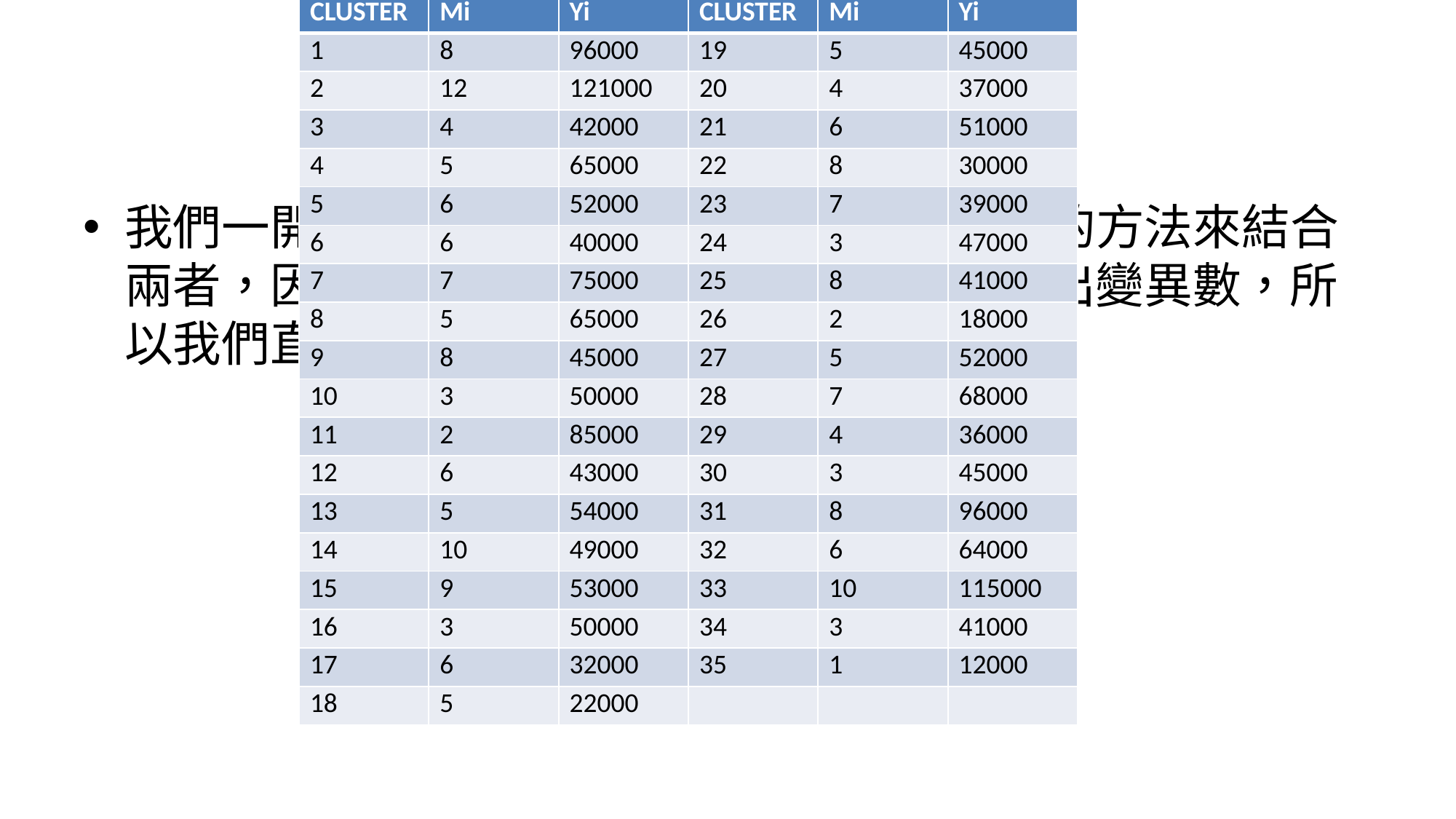

| CLUSTER | Mi | Yi | CLUSTER | Mi | Yi |
| --- | --- | --- | --- | --- | --- |
| 1 | 8 | 96000 | 19 | 5 | 45000 |
| 2 | 12 | 121000 | 20 | 4 | 37000 |
| 3 | 4 | 42000 | 21 | 6 | 51000 |
| 4 | 5 | 65000 | 22 | 8 | 30000 |
| 5 | 6 | 52000 | 23 | 7 | 39000 |
| 6 | 6 | 40000 | 24 | 3 | 47000 |
| 7 | 7 | 75000 | 25 | 8 | 41000 |
| 8 | 5 | 65000 | 26 | 2 | 18000 |
| 9 | 8 | 45000 | 27 | 5 | 52000 |
| 10 | 3 | 50000 | 28 | 7 | 68000 |
| 11 | 2 | 85000 | 29 | 4 | 36000 |
| 12 | 6 | 43000 | 30 | 3 | 45000 |
| 13 | 5 | 54000 | 31 | 8 | 96000 |
| 14 | 10 | 49000 | 32 | 6 | 64000 |
| 15 | 9 | 53000 | 33 | 10 | 115000 |
| 16 | 3 | 50000 | 34 | 3 | 41000 |
| 17 | 6 | 32000 | 35 | 1 | 12000 |
| 18 | 5 | 22000 |  |  |  |
# 第一次嘗試
我們一開始在讀本章節的時候，想用更簡單的方法來結合兩者，因為這樣我們就能用更簡單的公式算出變異數，所以我們直接把兩層合在一起將它變成